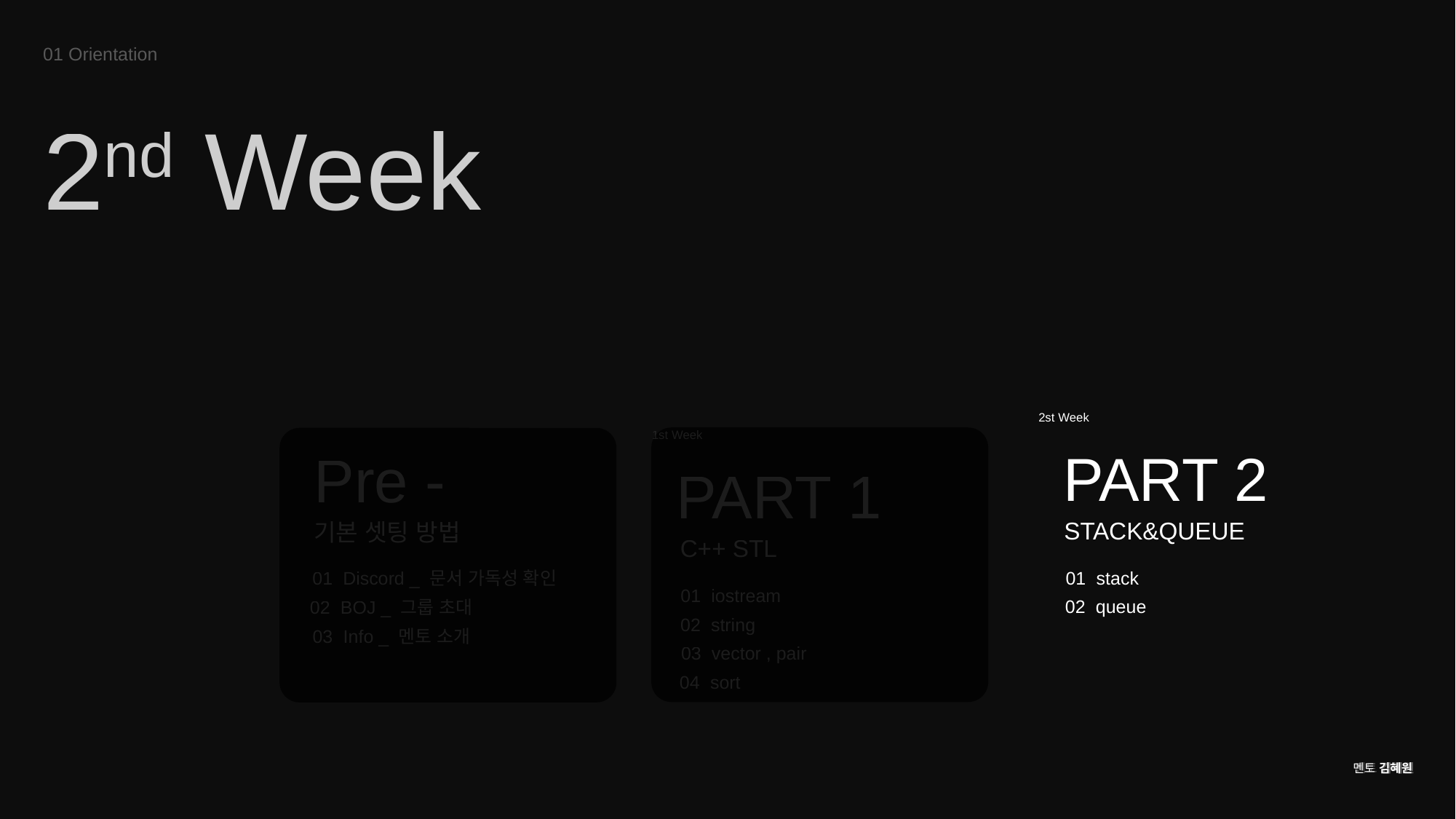

01 Orientation
# 2nd Week
2st Week

1st Week

PART 2
Pre -
PART 1
STACK&QUEUE
기본 셋팅 방법
C++ STL
01  stack
01  Discord _ 문서 가독성 확인
01  iostream
02  queue
02  BOJ _ 그룹 초대
02  string
03  Info _ 멘토 소개
03  vector , pair
04  sort
 멘토 김혜원
 멘토 김혜원
멘토 김혜원